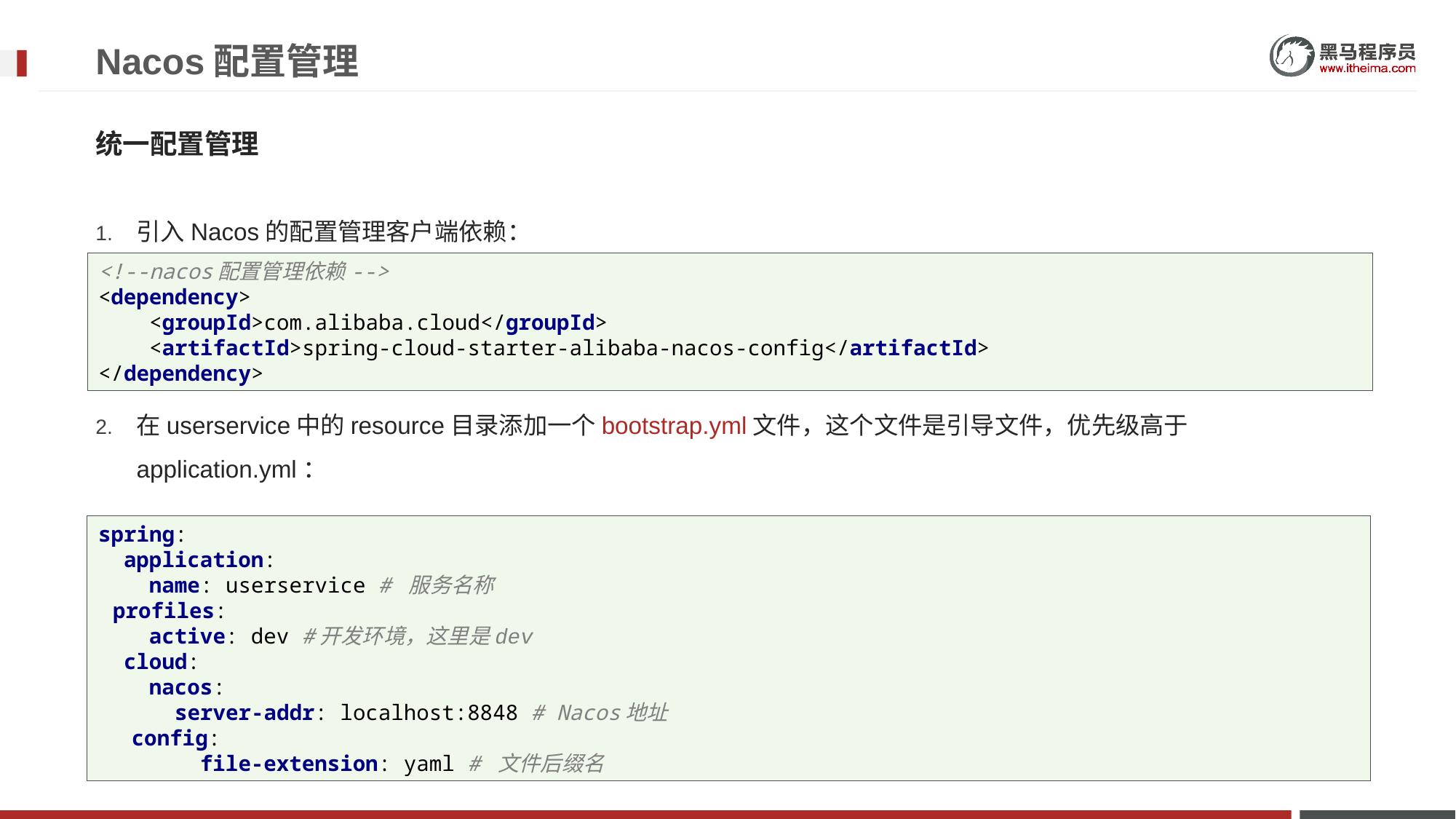

# Nacos配置管理
统一配置管理
引入Nacos的配置管理客户端依赖：

在userservice中的resource目录添加一个bootstrap.yml文件，这个文件是引导文件，优先级高于application.yml：
<!--nacos配置管理依赖-->
<dependency>
    <groupId>com.alibaba.cloud</groupId>
    <artifactId>spring-cloud-starter-alibaba-nacos-config</artifactId>
</dependency>
spring:
  application:
    name: userservice # 服务名称
  profiles:
    active: dev #开发环境，这里是dev
  cloud:
    nacos:
      server-addr: localhost:8848 # Nacos地址
      config:
        file-extension: yaml # 文件后缀名